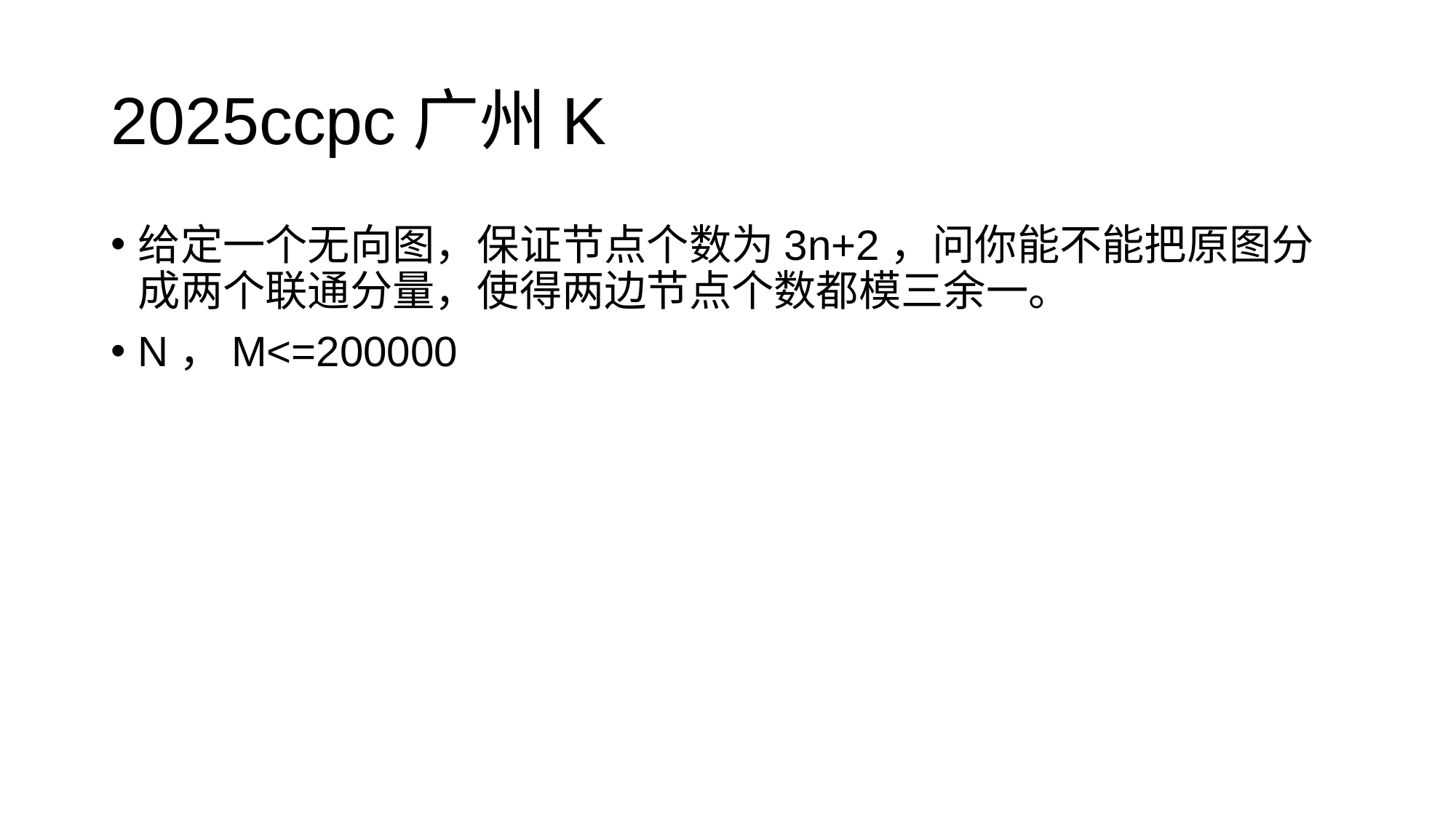

# 2025ccpc广州K
给定一个无向图，保证节点个数为3n+2，问你能不能把原图分成两个联通分量，使得两边节点个数都模三余一。
N，M<=200000